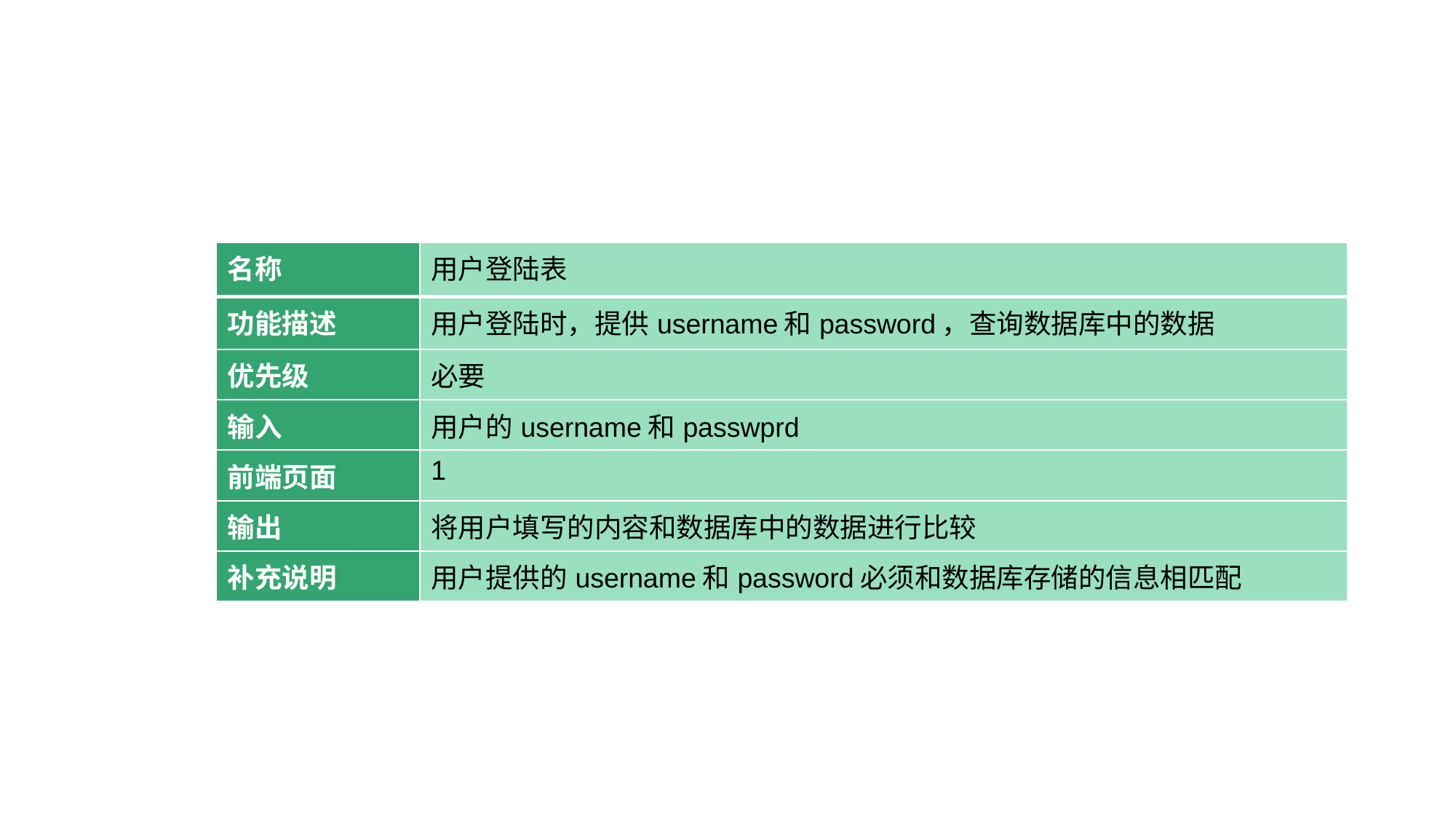

| 名称 | 用户登陆表 |
| --- | --- |
| 功能描述 | 用户登陆时，提供username和password，查询数据库中的数据 |
| 优先级 | 必要 |
| 输入 | 用户的username和passwprd |
| 前端页面 | 1 |
| 输出 | 将用户填写的内容和数据库中的数据进行比较 |
| 补充说明 | 用户提供的username和password必须和数据库存储的信息相匹配 |